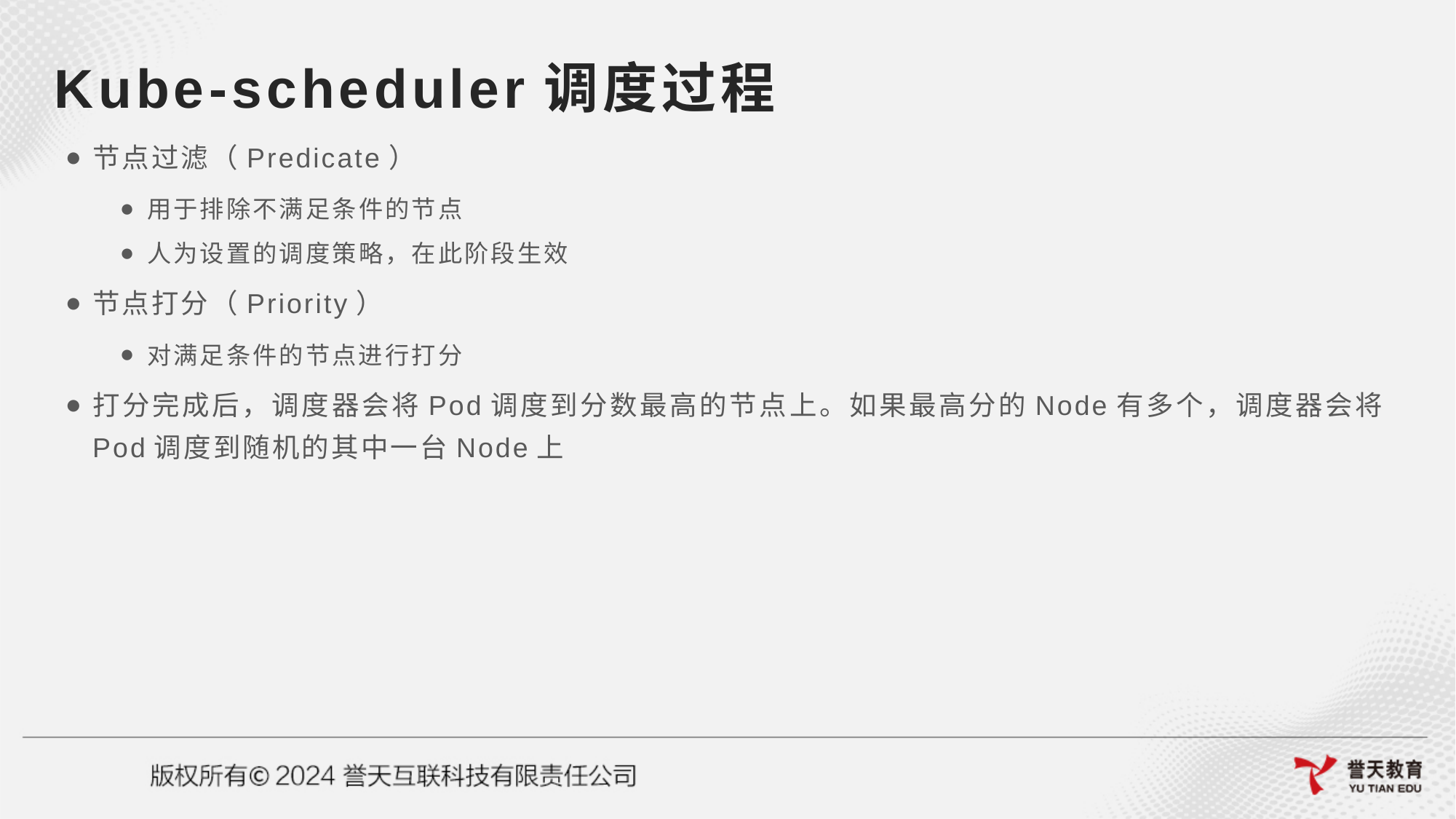

# Kube-scheduler调度过程
节点过滤（Predicate）
用于排除不满足条件的节点
人为设置的调度策略，在此阶段生效
节点打分（Priority）
对满足条件的节点进行打分
打分完成后，调度器会将Pod调度到分数最高的节点上。如果最高分的Node有多个，调度器会将Pod调度到随机的其中一台Node上